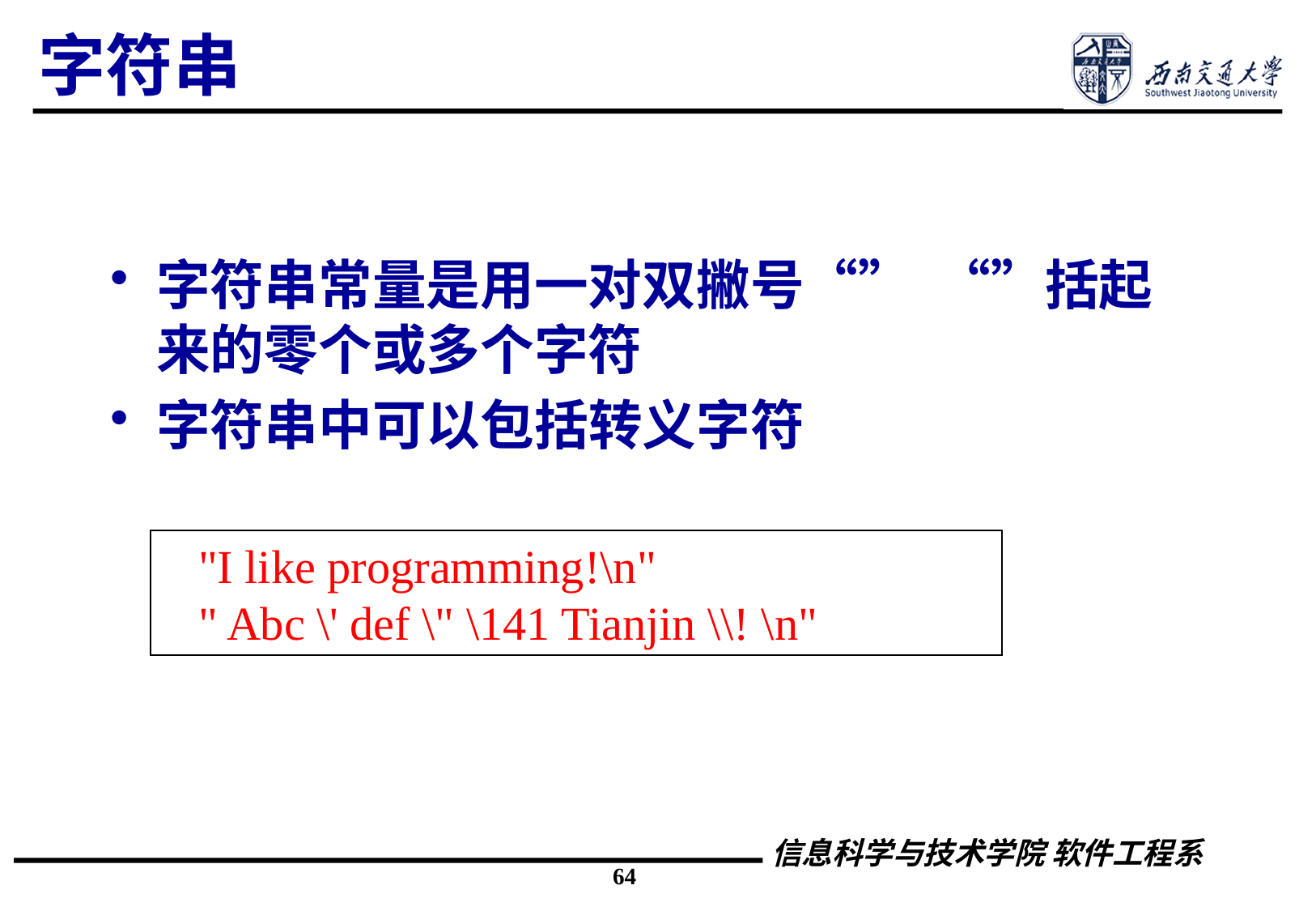

# 字符串
字符串常量是用一对双撇号“”  “”括起来的零个或多个字符
字符串中可以包括转义字符
"I like programming!\n"
" Abc \' def \" \141 Tianjin \\! \n"
64